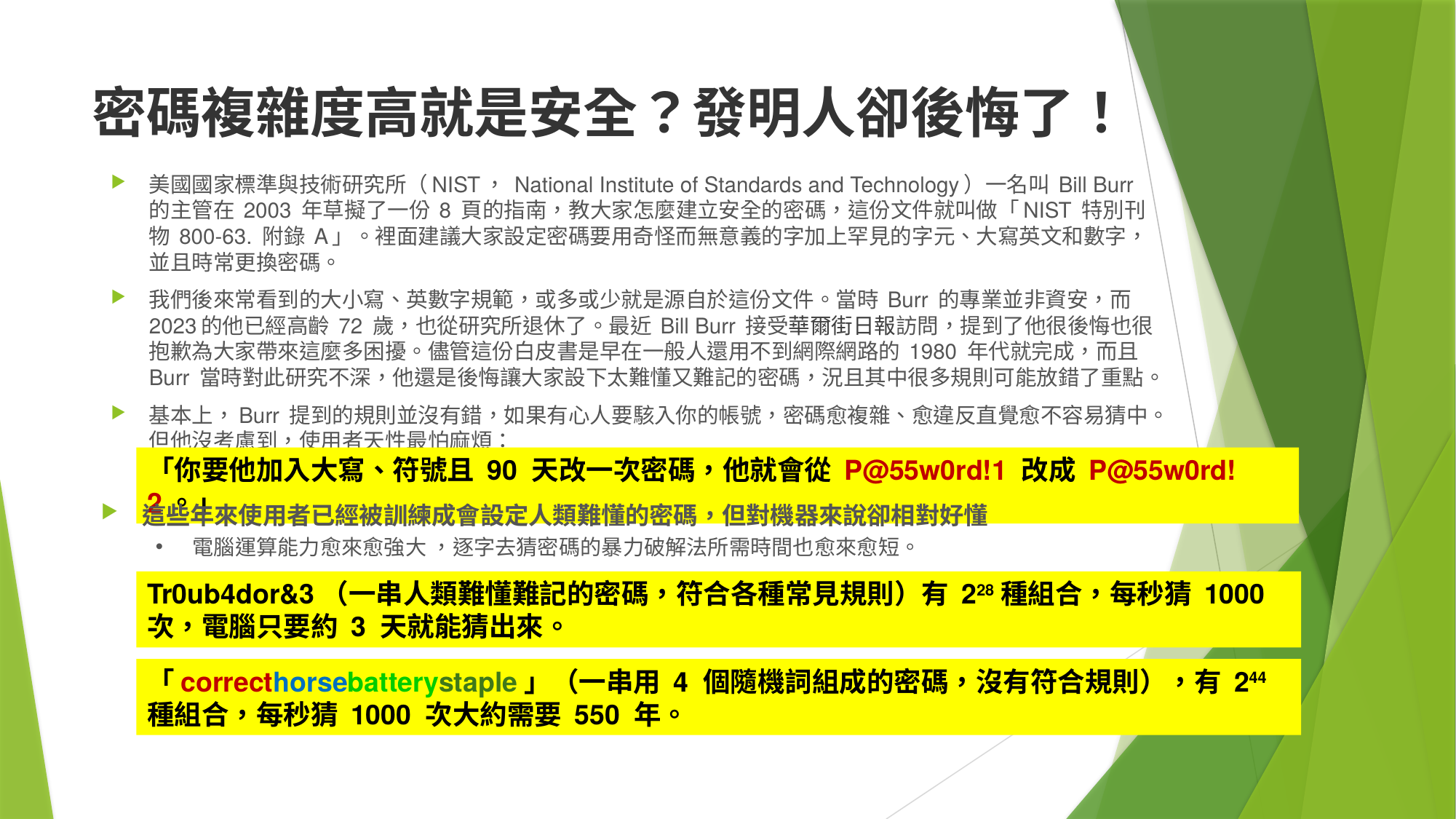

# 密碼複雜度高就是安全？發明人卻後悔了！
美國國家標準與技術研究所（NIST， National Institute of Standards and Technology）一名叫 Bill Burr 的主管在 2003 年草擬了一份 8 頁的指南，教大家怎麼建立安全的密碼，這份文件就叫做「NIST 特別刊物 800-63. 附錄 A」。裡面建議大家設定密碼要用奇怪而無意義的字加上罕見的字元、大寫英文和數字，並且時常更換密碼。
我們後來常看到的大小寫、英數字規範，或多或少就是源自於這份文件。當時 Burr 的專業並非資安，而2023的他已經高齡 72 歲，也從研究所退休了。最近 Bill Burr 接受華爾街日報訪問，提到了他很後悔也很抱歉為大家帶來這麼多困擾。儘管這份白皮書是早在一般人還用不到網際網路的 1980 年代就完成，而且 Burr 當時對此研究不深，他還是後悔讓大家設下太難懂又難記的密碼，況且其中很多規則可能放錯了重點。
基本上，Burr 提到的規則並沒有錯，如果有心人要駭入你的帳號，密碼愈複雜、愈違反直覺愈不容易猜中。但他沒考慮到，使用者天性最怕麻煩：
「你要他加入大寫、符號且 90 天改一次密碼，他就會從 P@55w0rd!1 改成 P@55w0rd!2。」
這些年來使用者已經被訓練成會設定人類難懂的密碼，但對機器來說卻相對好懂
 電腦運算能力愈來愈強大 ，逐字去猜密碼的暴力破解法所需時間也愈來愈短。

Tr0ub4dor&3（一串人類難懂難記的密碼，符合各種常見規則）有 228種組合，每秒猜 1000 次，電腦只要約 3 天就能猜出來。
「correcthorsebatterystaple」（一串用 4 個隨機詞組成的密碼，沒有符合規則），有 244種組合，每秒猜 1000 次大約需要 550 年。